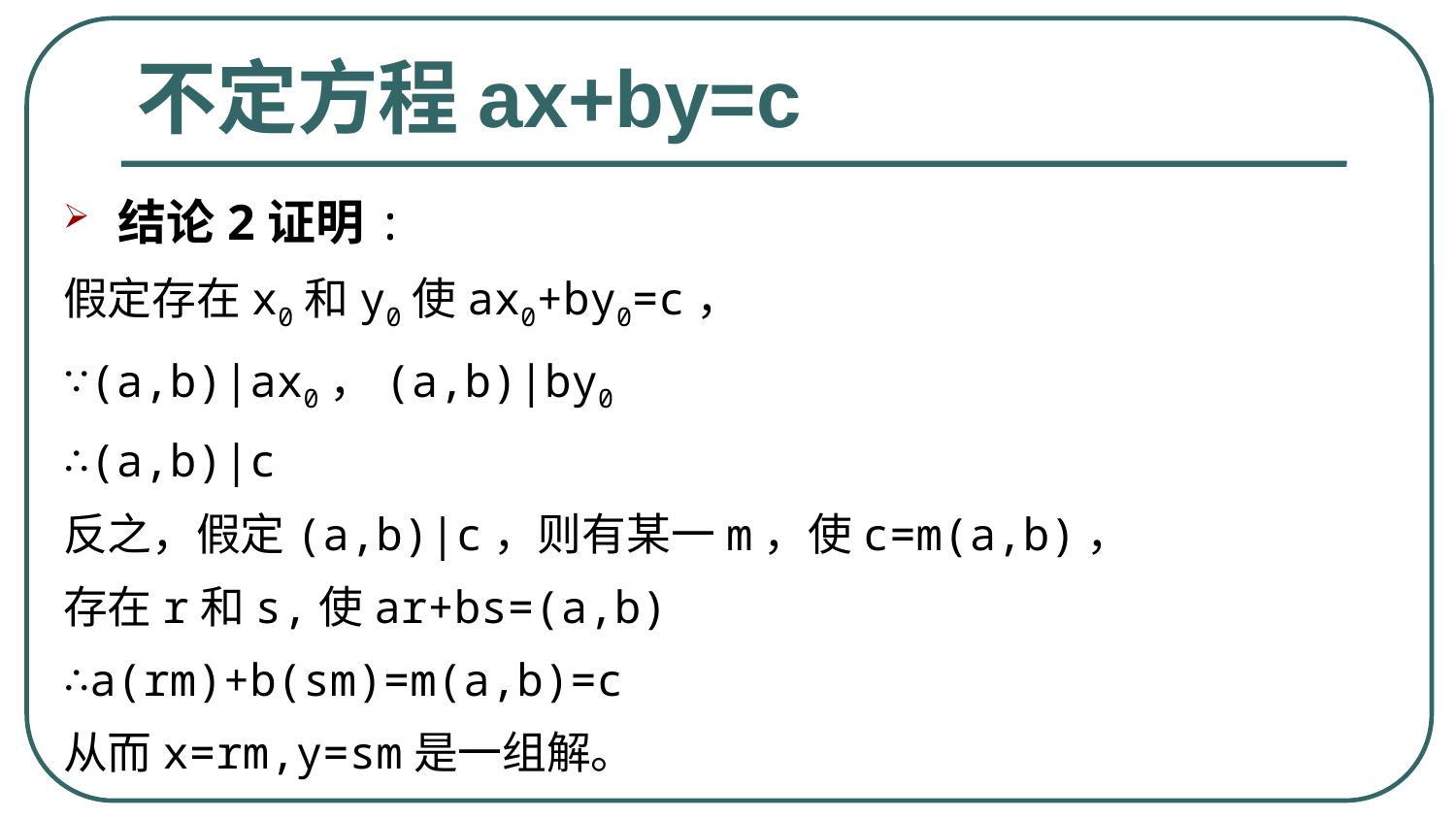

# 不定方程ax+by=c
结论2证明:
假定存在x0和y0使ax0+by0=c，
∵(a,b)|ax0，(a,b)|by0
∴(a,b)|c
反之，假定(a,b)|c，则有某一m，使c=m(a,b)，
存在r和s,使ar+bs=(a,b)
∴a(rm)+b(sm)=m(a,b)=c
从而x=rm,y=sm是一组解。